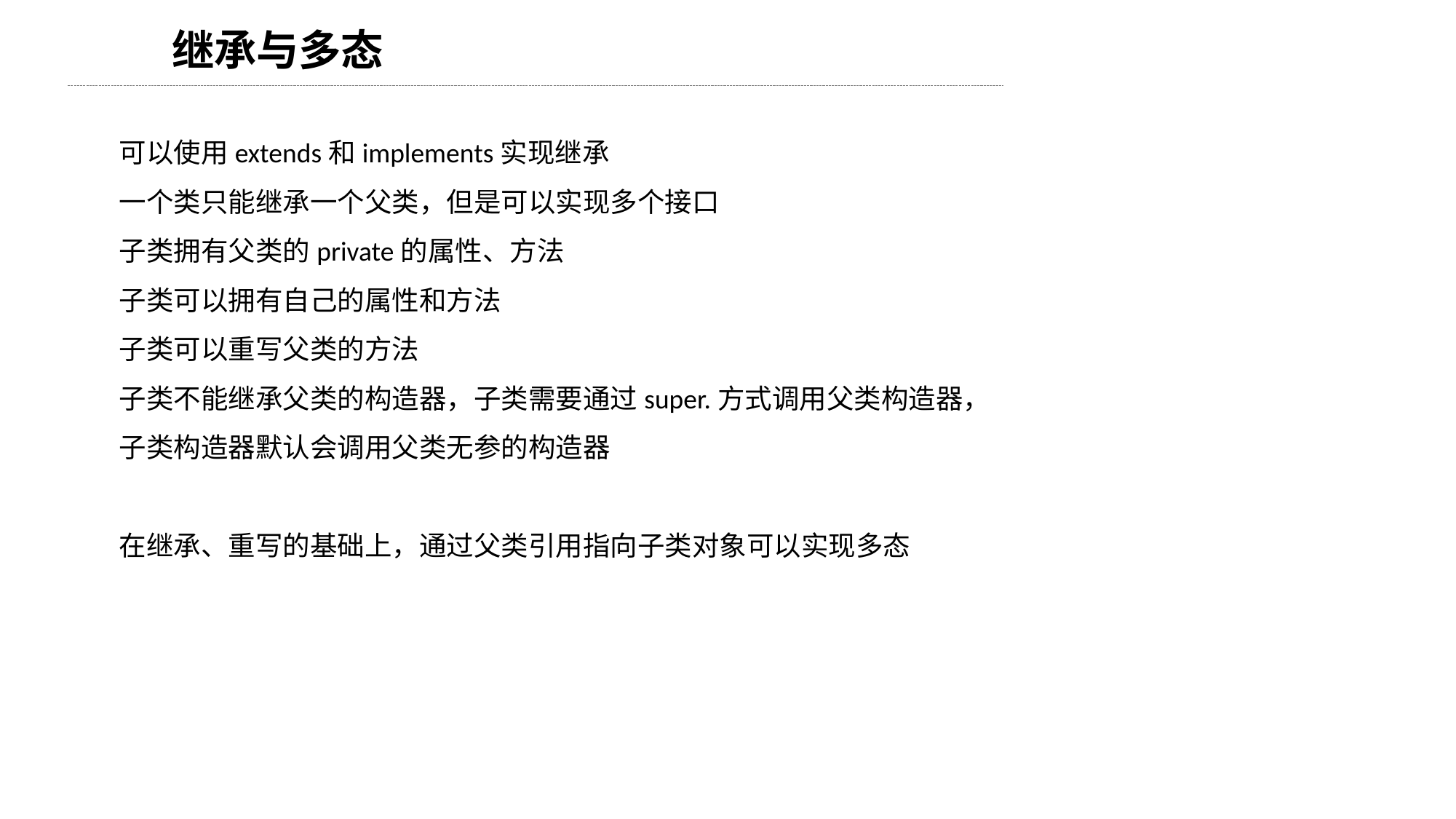

继承与多态
可以使用extends和implements实现继承
一个类只能继承一个父类，但是可以实现多个接口
子类拥有父类的private的属性、方法
子类可以拥有自己的属性和方法
子类可以重写父类的方法
子类不能继承父类的构造器，子类需要通过super.方式调用父类构造器，
子类构造器默认会调用父类无参的构造器

在继承、重写的基础上，通过父类引用指向子类对象可以实现多态